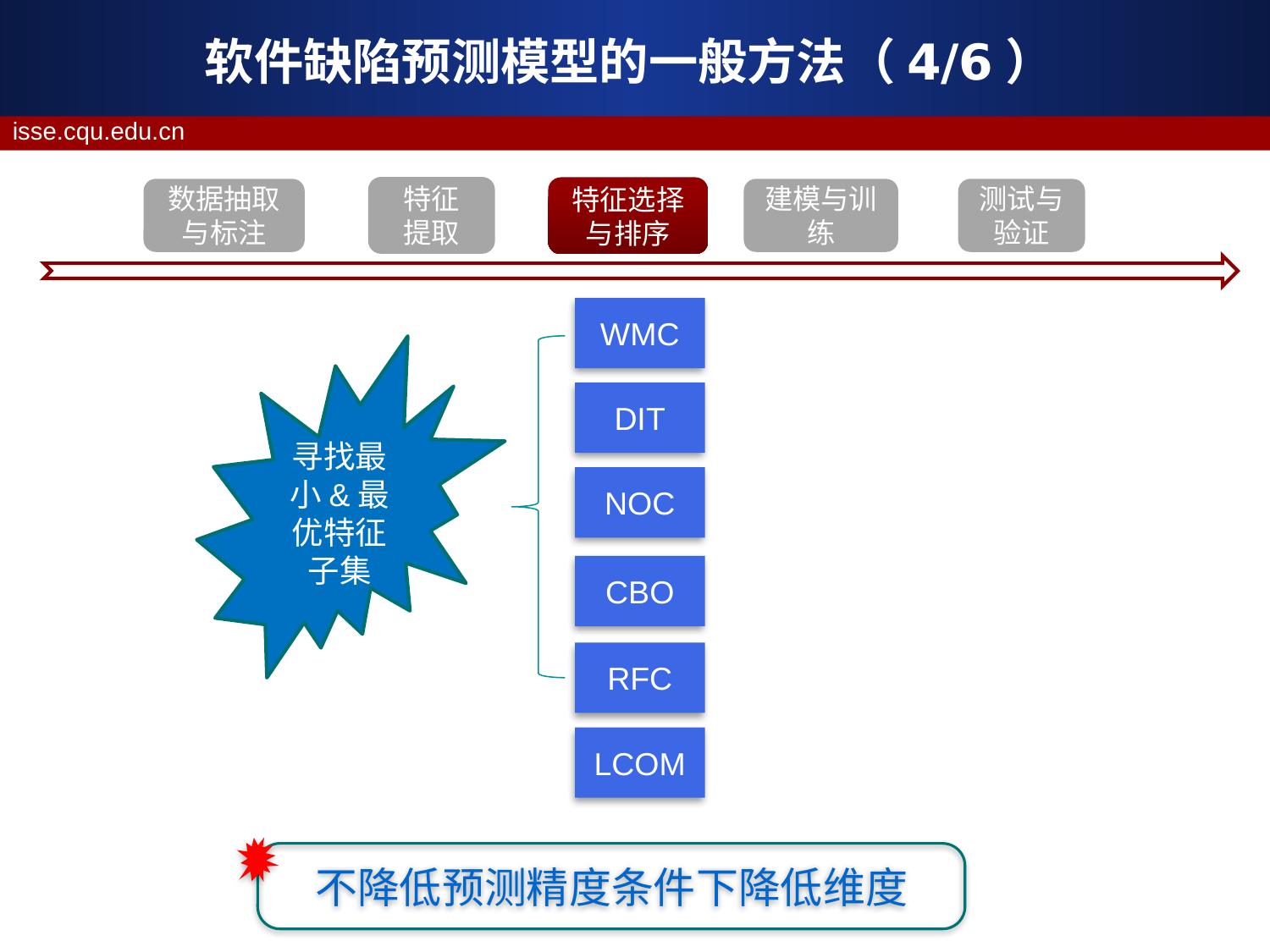

# 软件缺陷预测模型的一般方法（4/6）
特征
提取
特征选择与排序
数据抽取与标注
建模与训练
测试与验证

WMC

寻找最小&最优特征子集
DIT
NOC
CBO
RFC
LCOM

不降低预测精度条件下降低维度